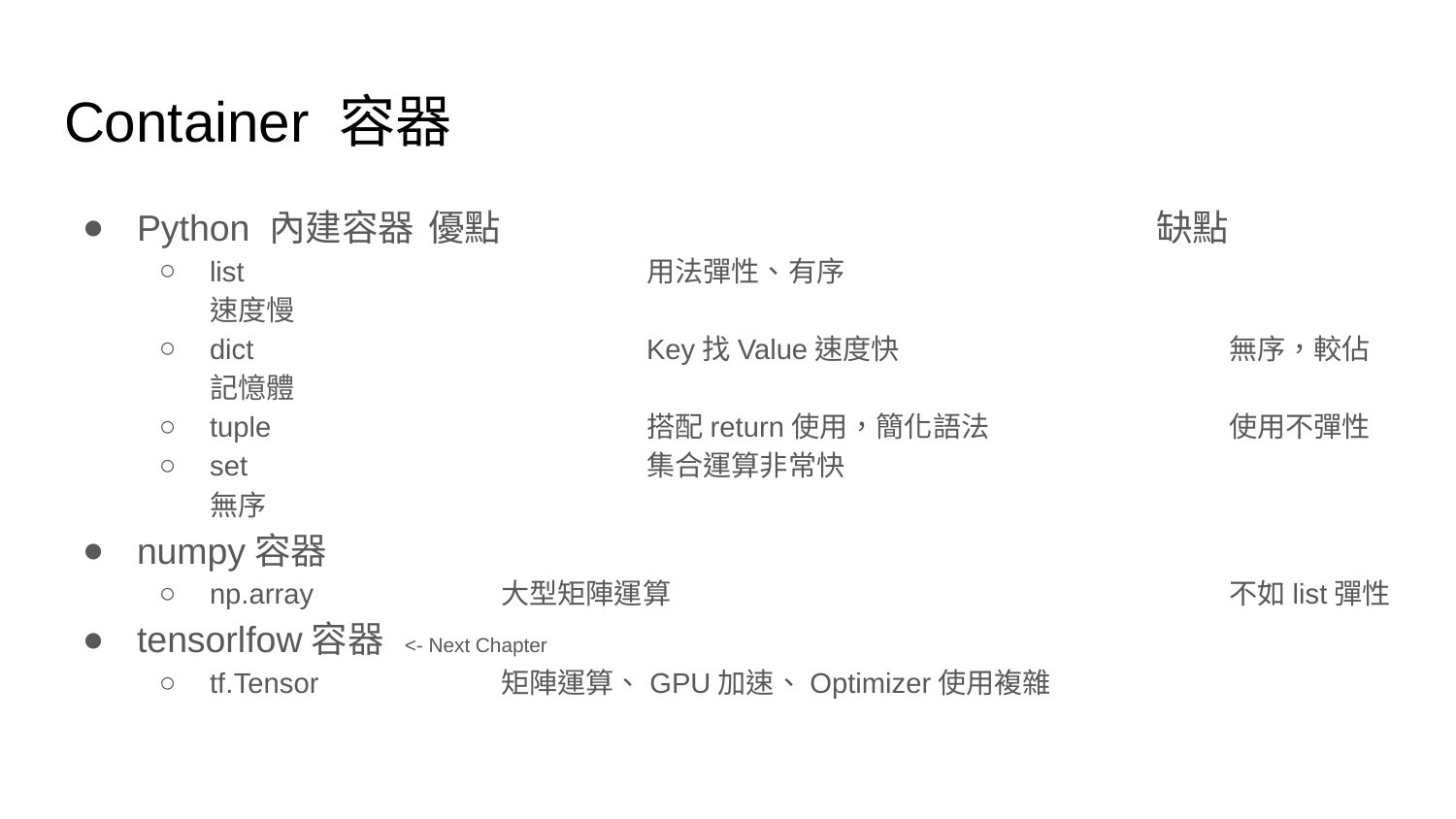

# Container 容器
Python 內建容器	優點					缺點
list			用法彈性、有序				速度慢
dict			Key找Value速度快			無序，較佔記憶體
tuple			搭配return使用，簡化語法		使用不彈性
set			集合運算非常快				無序
numpy容器
np.array		大型矩陣運算				不如list彈性
tensorlfow容器  <- Next Chapter
tf.Tensor		矩陣運算、GPU加速、Optimizer	使用複雜